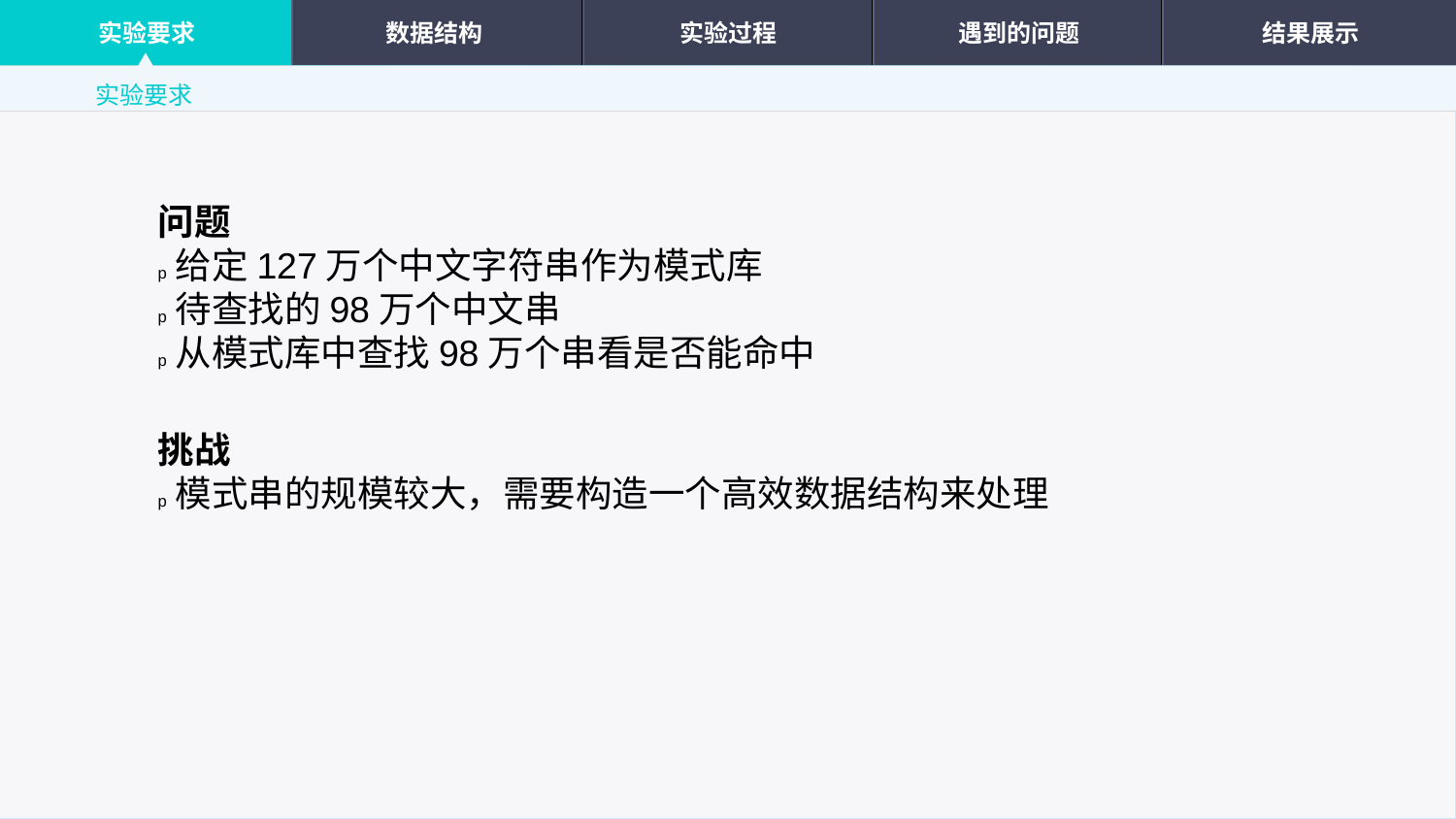

实验要求
数据结构
实验过程
遇到的问题
结果展示
实验要求
问题
p 给定127万个中文字符串作为模式库
p 待查找的98万个中文串
p 从模式库中查找98万个串看是否能命中

挑战
p 模式串的规模较大，需要构造一个高效数据结构来处理